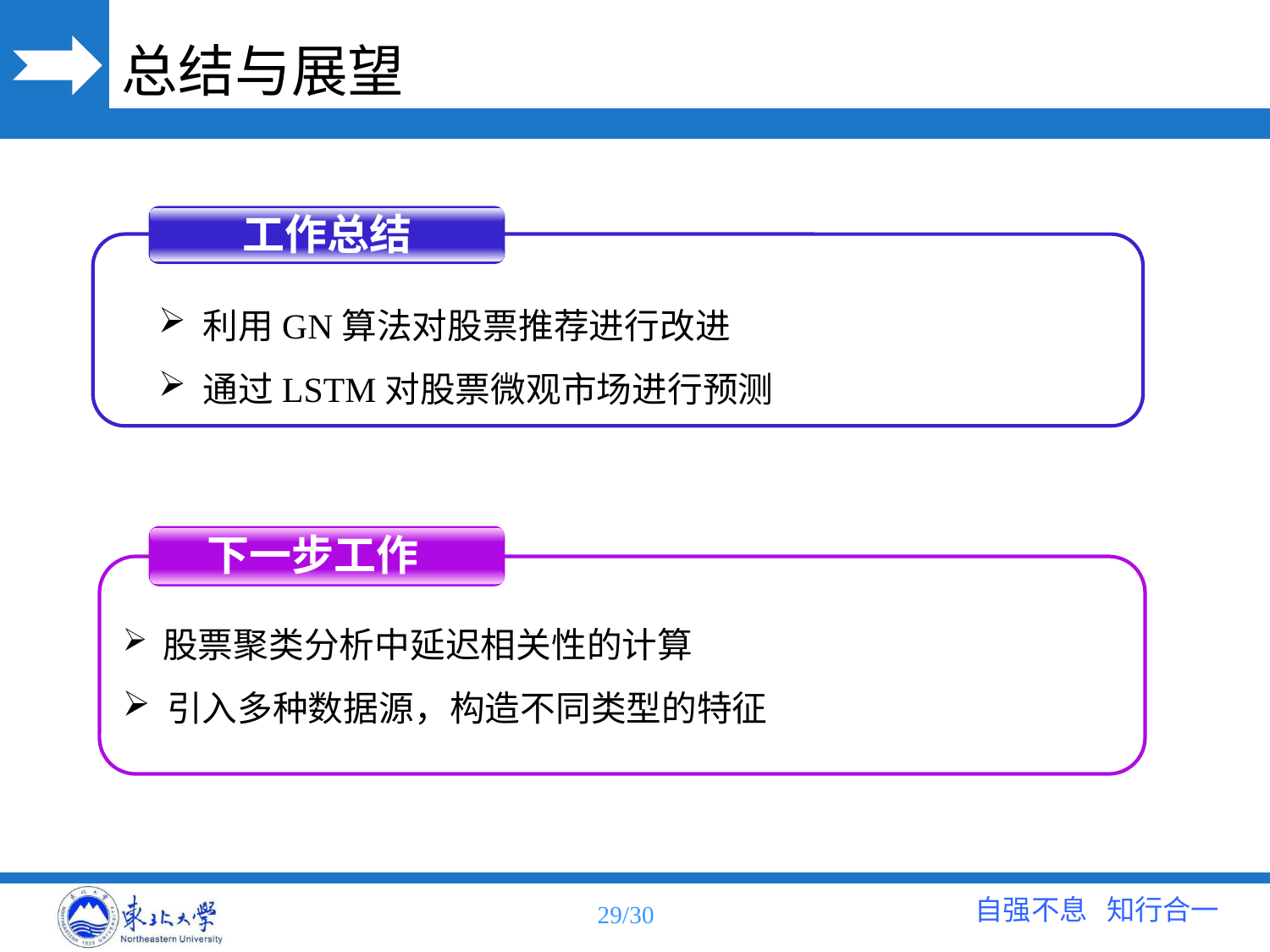

# 总结与展望
工作总结

 利用GN算法对股票推荐进行改进
 通过LSTM对股票微观市场进行预测
下一步工作

 股票聚类分析中延迟相关性的计算
 引入多种数据源，构造不同类型的特征
29/30